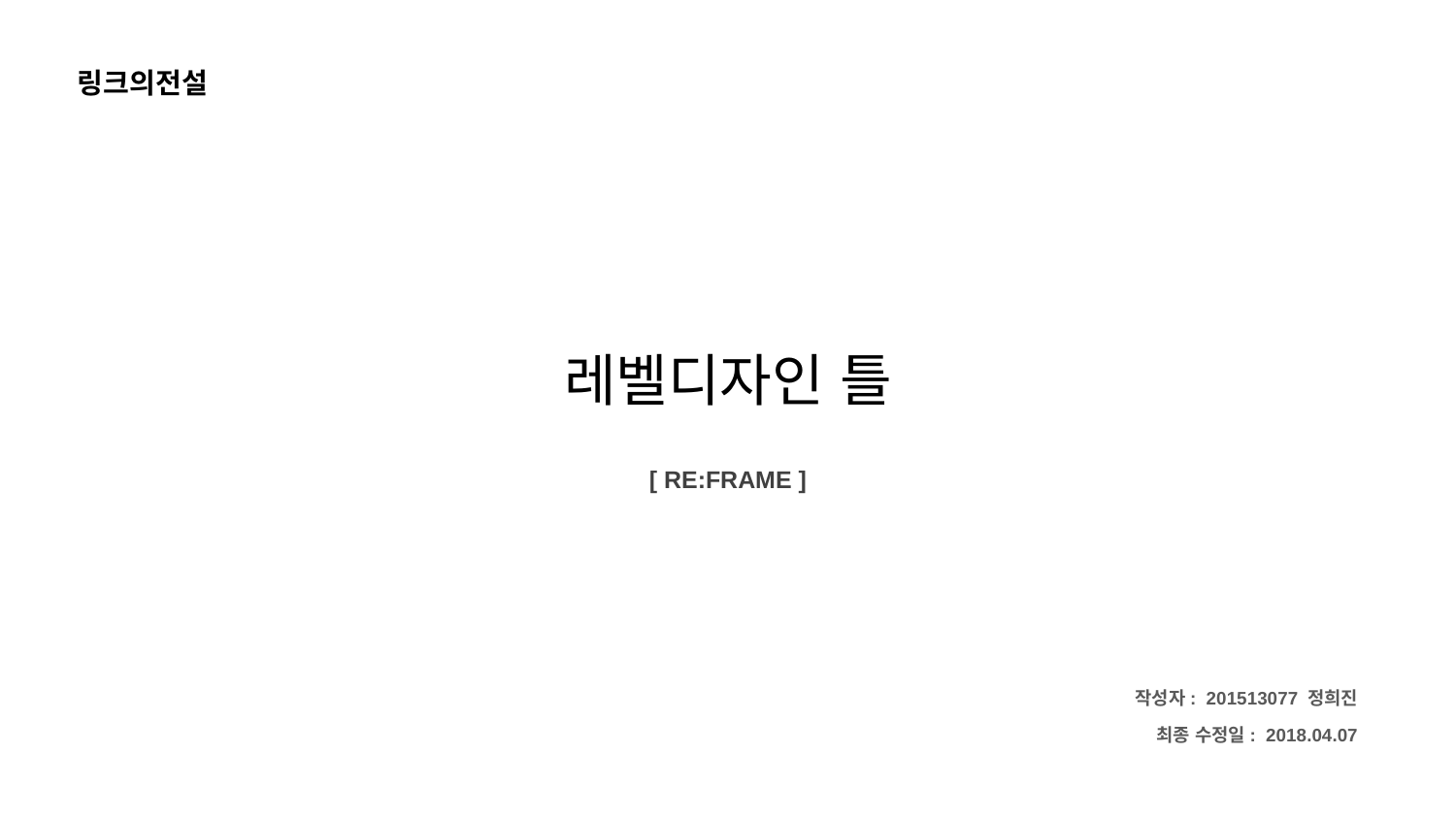

링크의전설
레벨디자인 틀
[ RE:FRAME ]
작성자:  201513077 정희진
최종 수정일:  2018.04.07